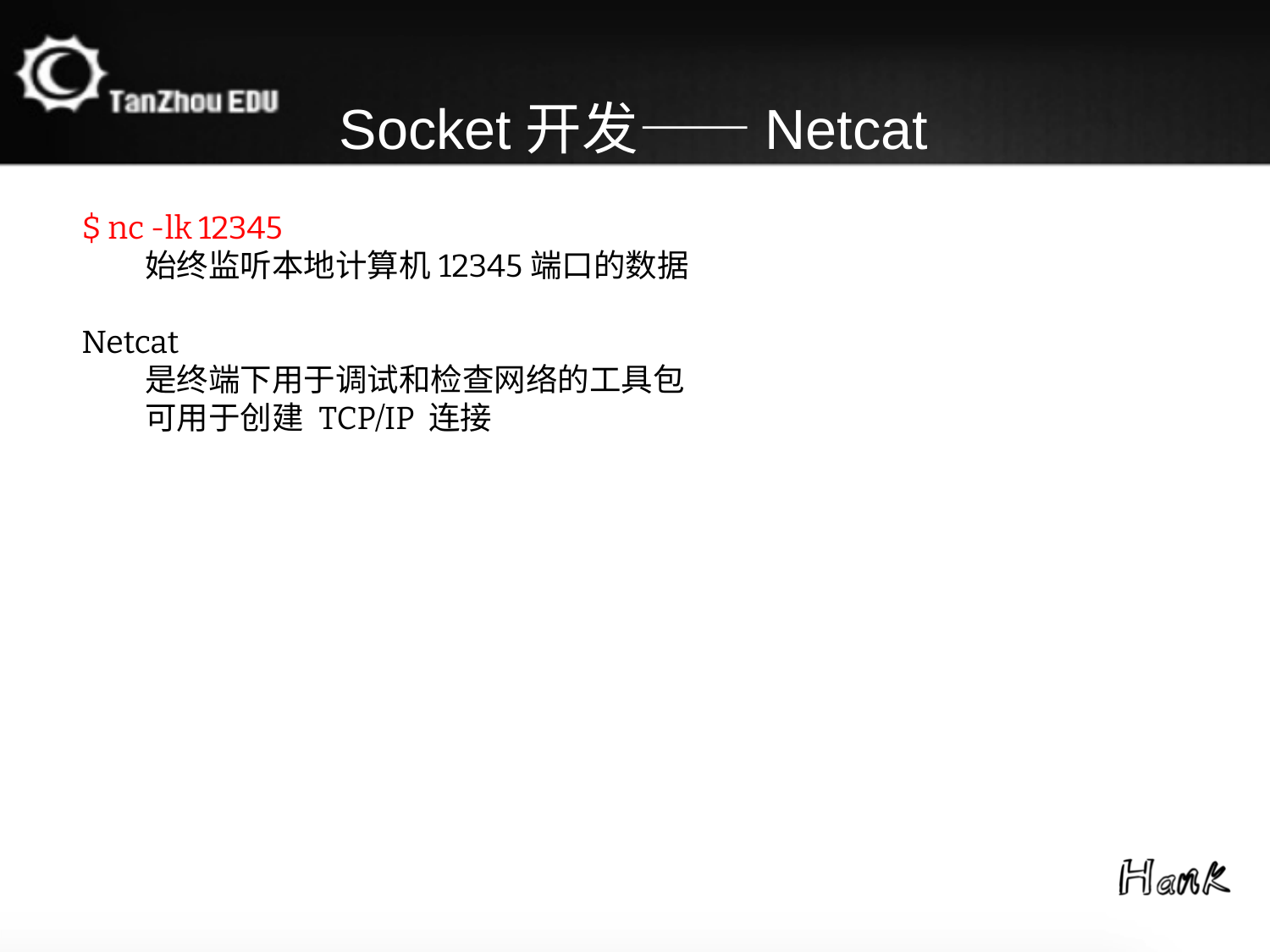

Socket开发——Netcat
$ nc -lk 12345
始终监听本地计算机12345端口的数据

Netcat
是终端下用于调试和检查网络的工具包
可用于创建 TCP/IP 连接